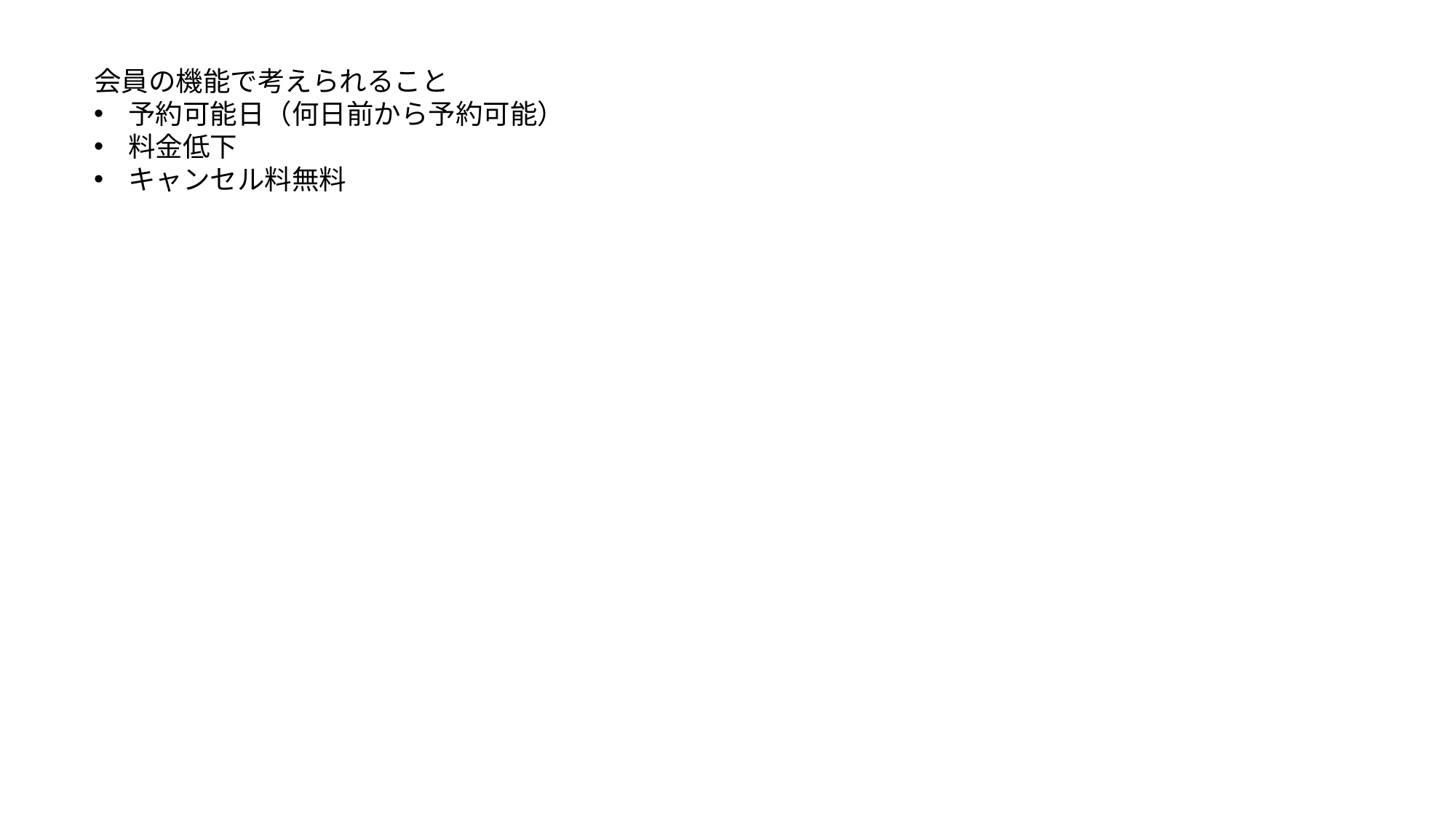

会員の機能で考えられること
予約可能日（何日前から予約可能）
料金低下
キャンセル料無料